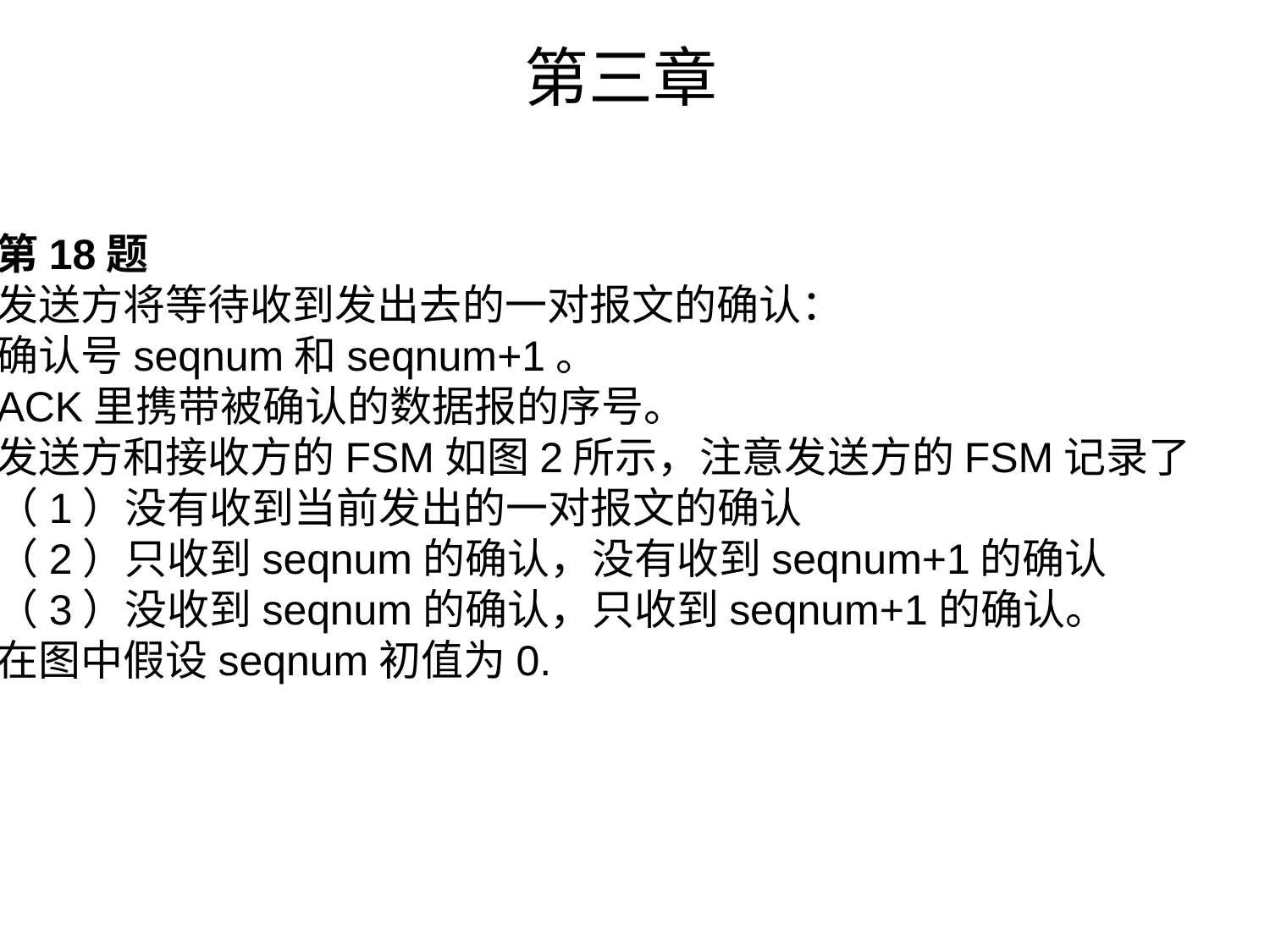

# 第三章
第18题
发送方将等待收到发出去的一对报文的确认：
确认号seqnum和seqnum+1。
ACK里携带被确认的数据报的序号。
发送方和接收方的FSM如图2所示，注意发送方的FSM记录了
（1）没有收到当前发出的一对报文的确认
（2）只收到seqnum的确认，没有收到seqnum+1的确认
（3）没收到seqnum的确认，只收到seqnum+1的确认。
在图中假设seqnum初值为0.